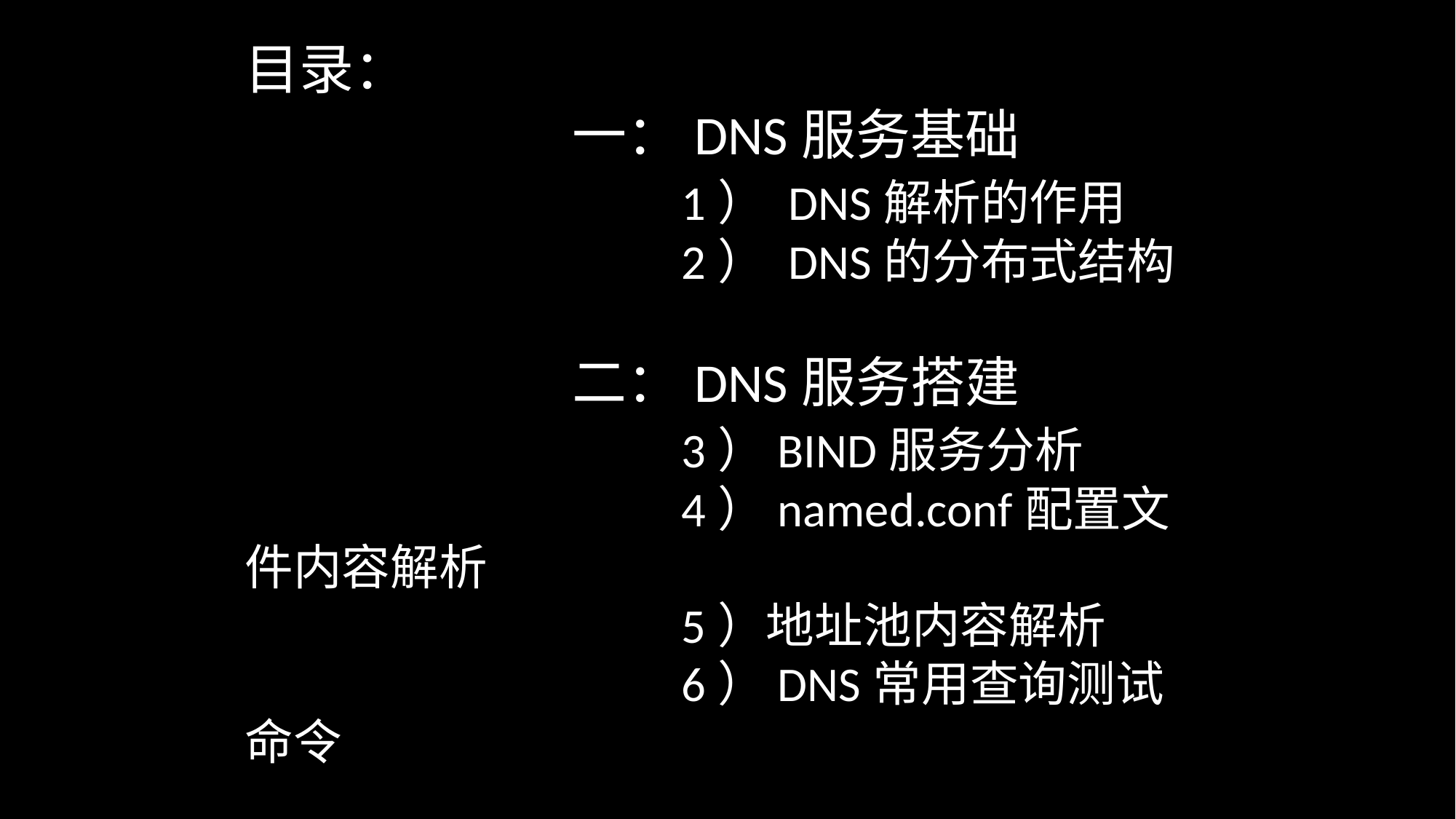

目录：
			一：DNS服务基础
				1） DNS解析的作用
				2） DNS的分布式结构

			二：DNS服务搭建
				3）BIND服务分析
				4）named.conf配置文件内容解析
				5）地址池内容解析
				6）DNS常用查询测试命令

			三：缓存DNS概述